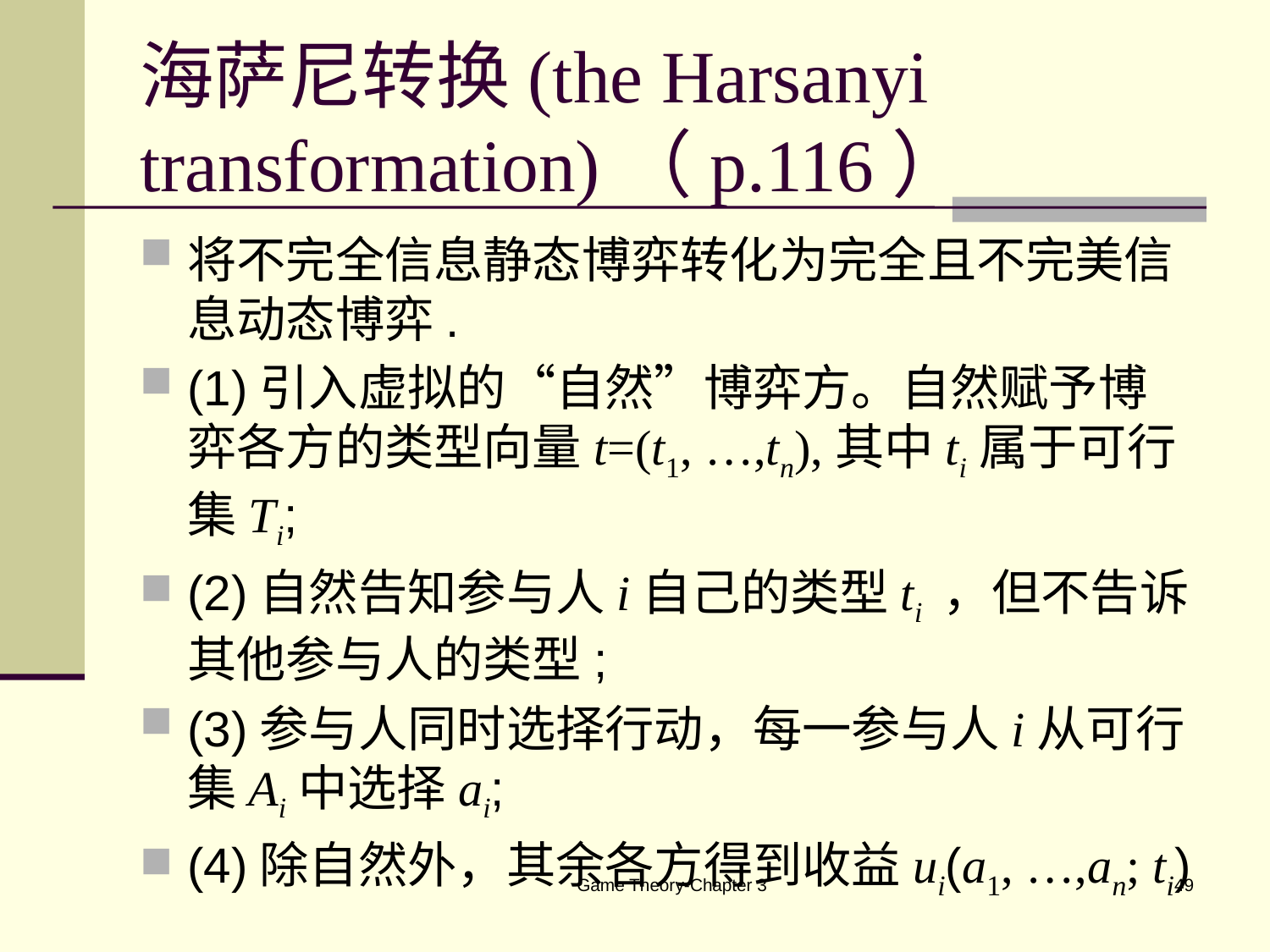

# 海萨尼转换(the Harsanyi transformation)（p.116）
将不完全信息静态博弈转化为完全且不完美信息动态博弈.
(1)引入虚拟的“自然”博弈方。自然赋予博弈各方的类型向量t=(t1, …,tn),其中ti属于可行集Ti;
(2)自然告知参与人i自己的类型ti ，但不告诉其他参与人的类型;
(3)参与人同时选择行动，每一参与人i从可行集Ai中选择ai;
(4)除自然外，其余各方得到收益ui(a1, …,an; ti)

Game Theory-Chapter 3
49